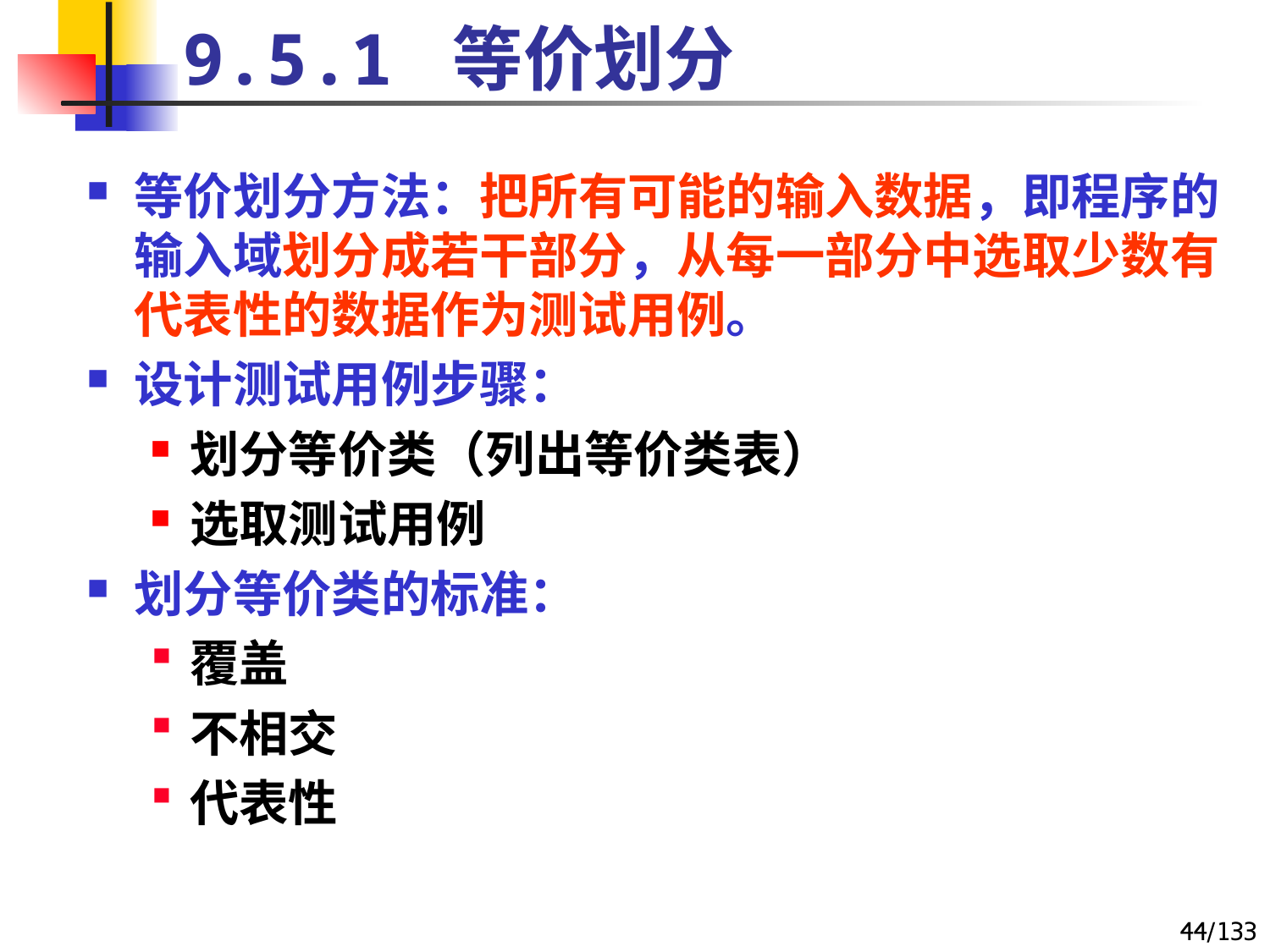

# 9.5.1 等价划分
等价划分方法：把所有可能的输入数据，即程序的输入域划分成若干部分，从每一部分中选取少数有代表性的数据作为测试用例。
设计测试用例步骤：
划分等价类（列出等价类表）
选取测试用例
划分等价类的标准：
覆盖
不相交
代表性

44/133